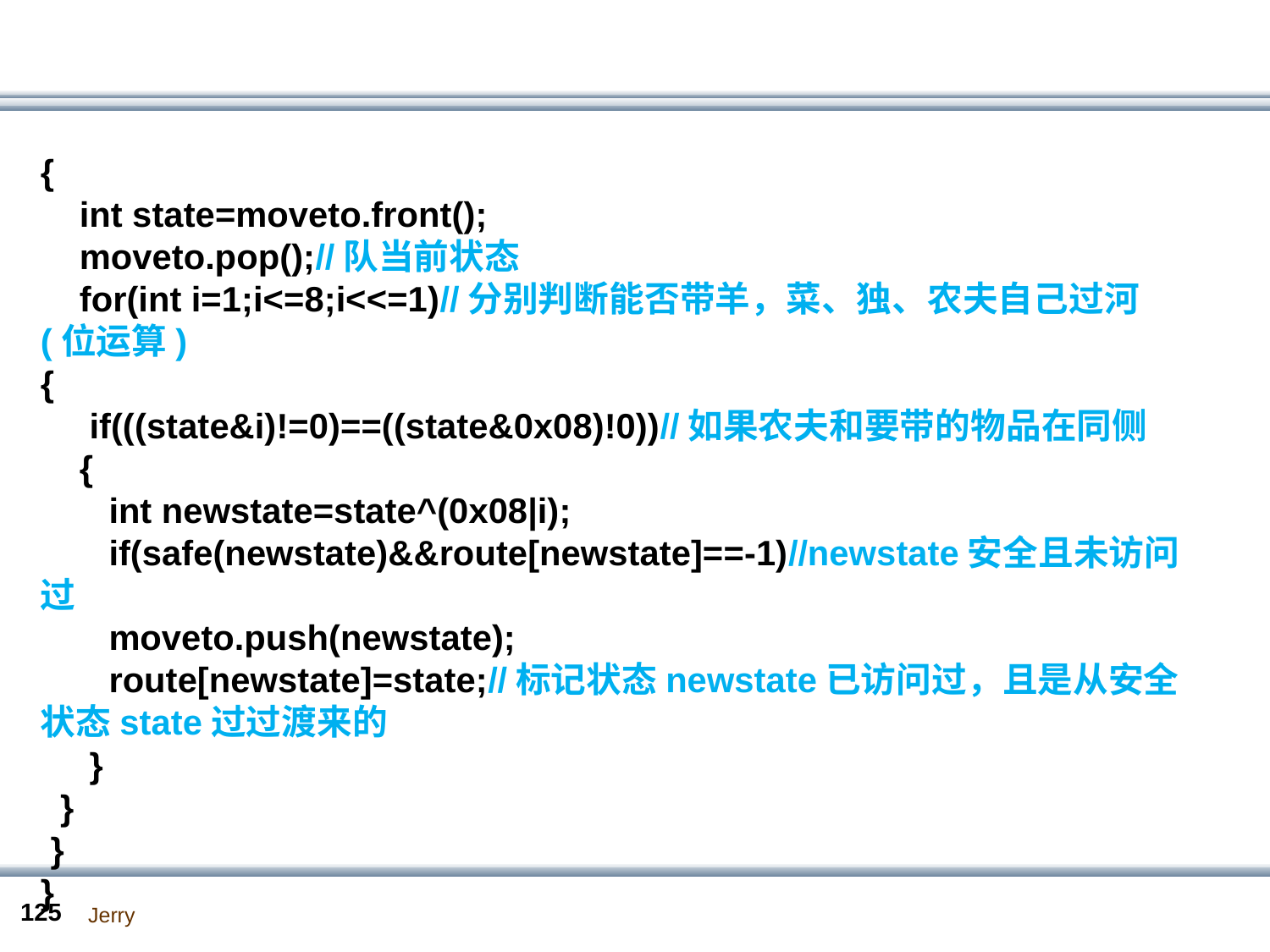

{
    int state=moveto.front();
    moveto.pop();//队当前状态
    for(int i=1;i<=8;i<<=1)//分别判断能否带羊，菜、独、农夫自己过河(位运算)
{
     if(((state&i)!=0)==((state&0x08)!0))//如果农夫和要带的物品在同侧
    {
       int newstate=state^(0x08|i);
       if(safe(newstate)&&route[newstate]==-1)//newstate安全且未访问过
       moveto.push(newstate);
       route[newstate]=state;//标记状态newstate已访问过，且是从安全状态state过过渡来的
     }
  }
 }
}